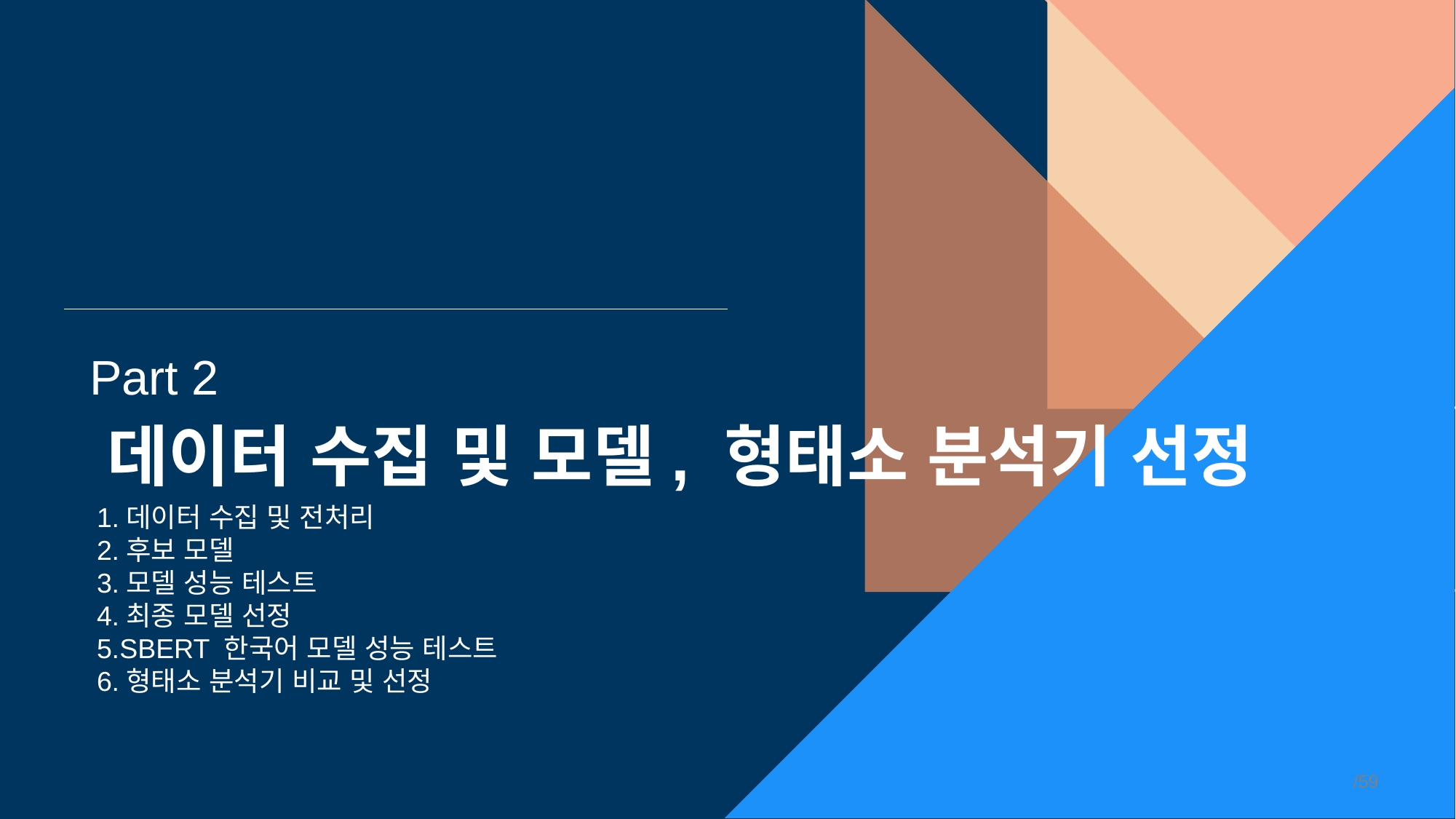

Part 2
데이터 수집 및 모델, 형태소 분석기 선정
 1.데이터 수집 및 전처리
 2.후보 모델
 3.모델 성능 테스트
 4.최종 모델 선정
 5.SBERT 한국어 모델 성능 테스트
 6.형태소 분석기 비교 및 선정

11
/59